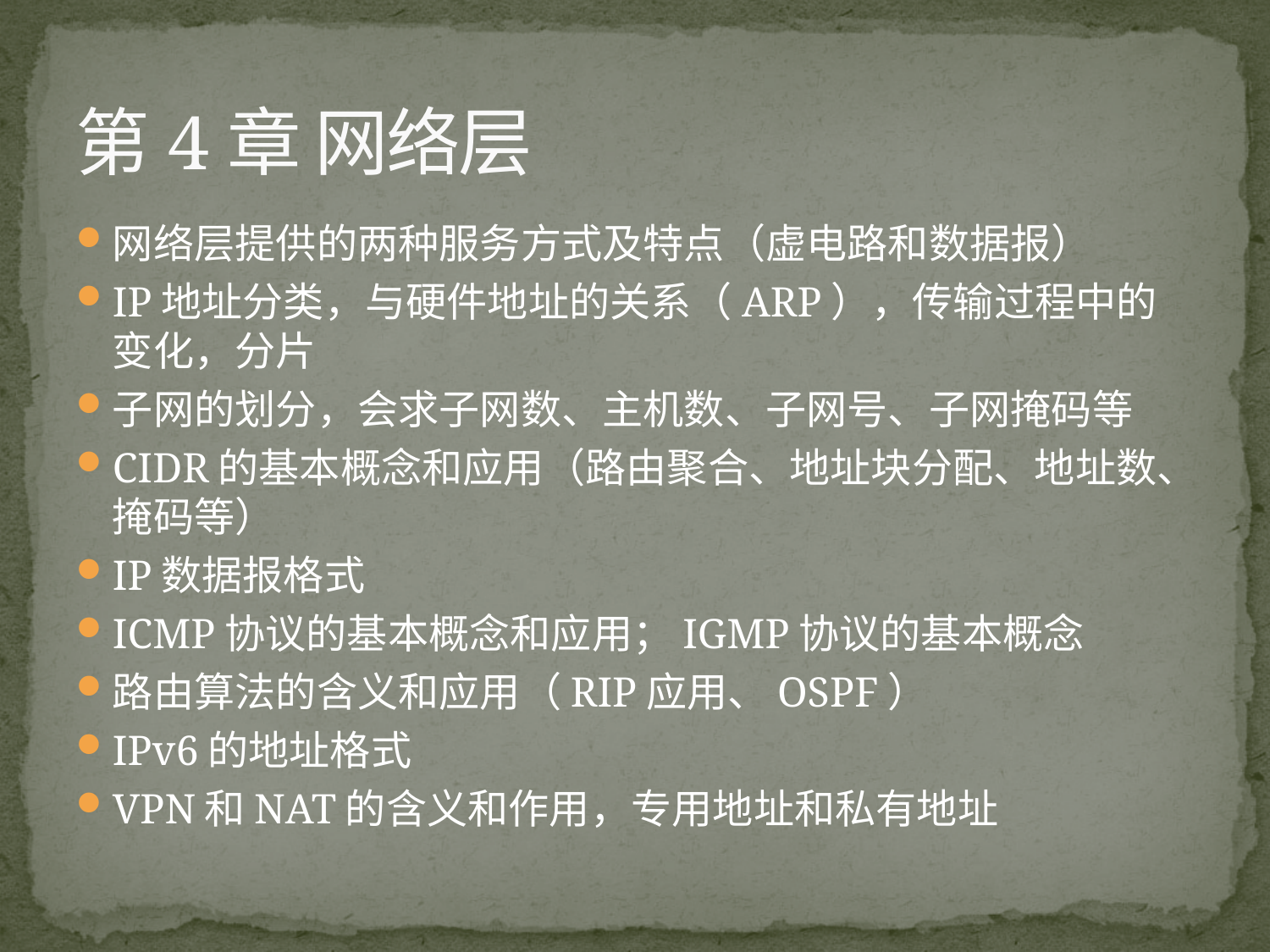

# 第4章 网络层
网络层提供的两种服务方式及特点（虚电路和数据报）
IP地址分类，与硬件地址的关系（ARP），传输过程中的变化，分片
子网的划分，会求子网数、主机数、子网号、子网掩码等
CIDR的基本概念和应用（路由聚合、地址块分配、地址数、掩码等）
IP数据报格式
ICMP协议的基本概念和应用；IGMP协议的基本概念
路由算法的含义和应用（RIP应用、OSPF）
IPv6的地址格式
VPN和NAT的含义和作用，专用地址和私有地址